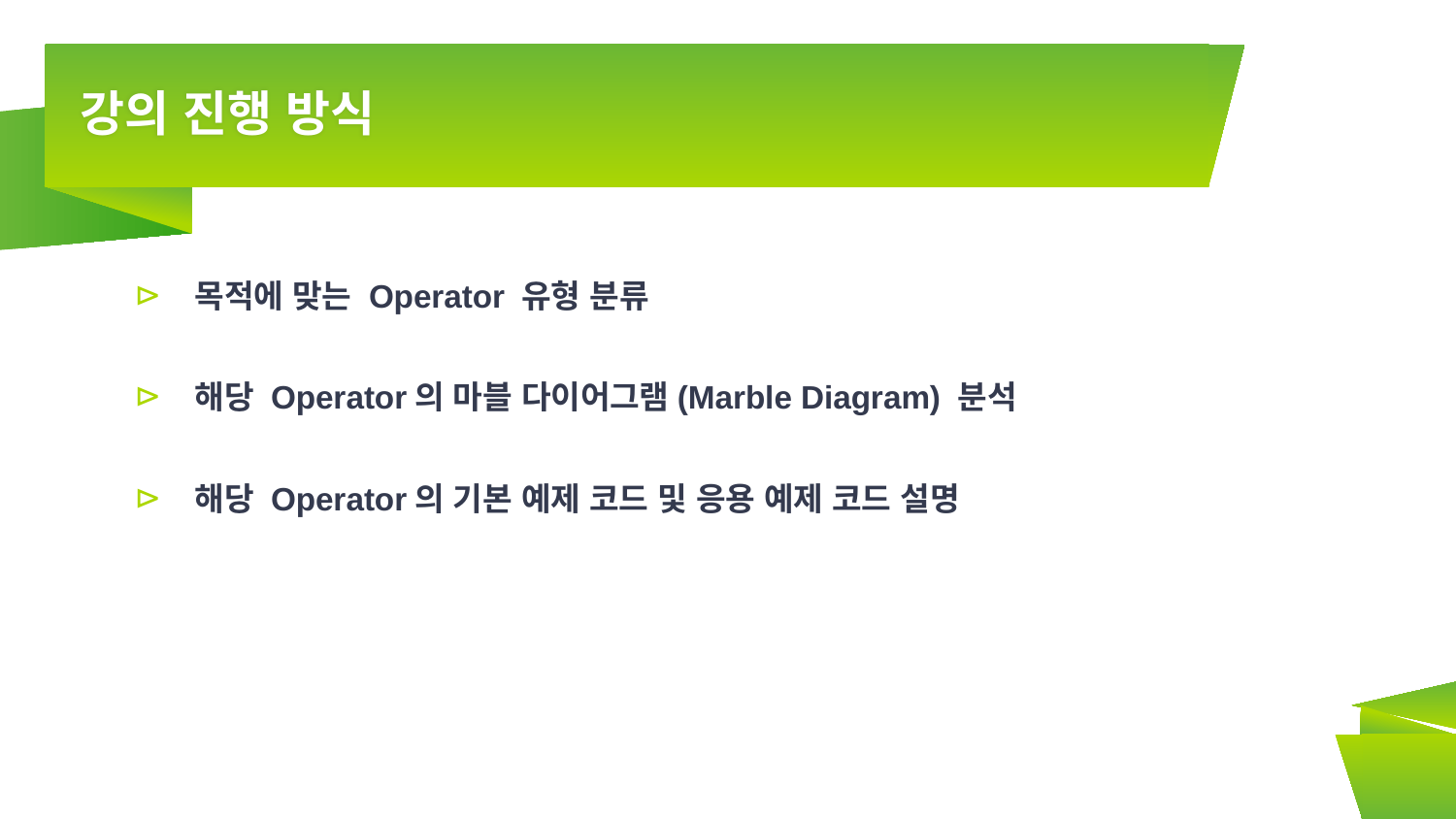

# 강의 진행 방식
목적에 맞는 Operator 유형 분류
해당 Operator의 마블 다이어그램(Marble Diagram) 분석
해당 Operator의 기본 예제 코드 및 응용 예제 코드 설명